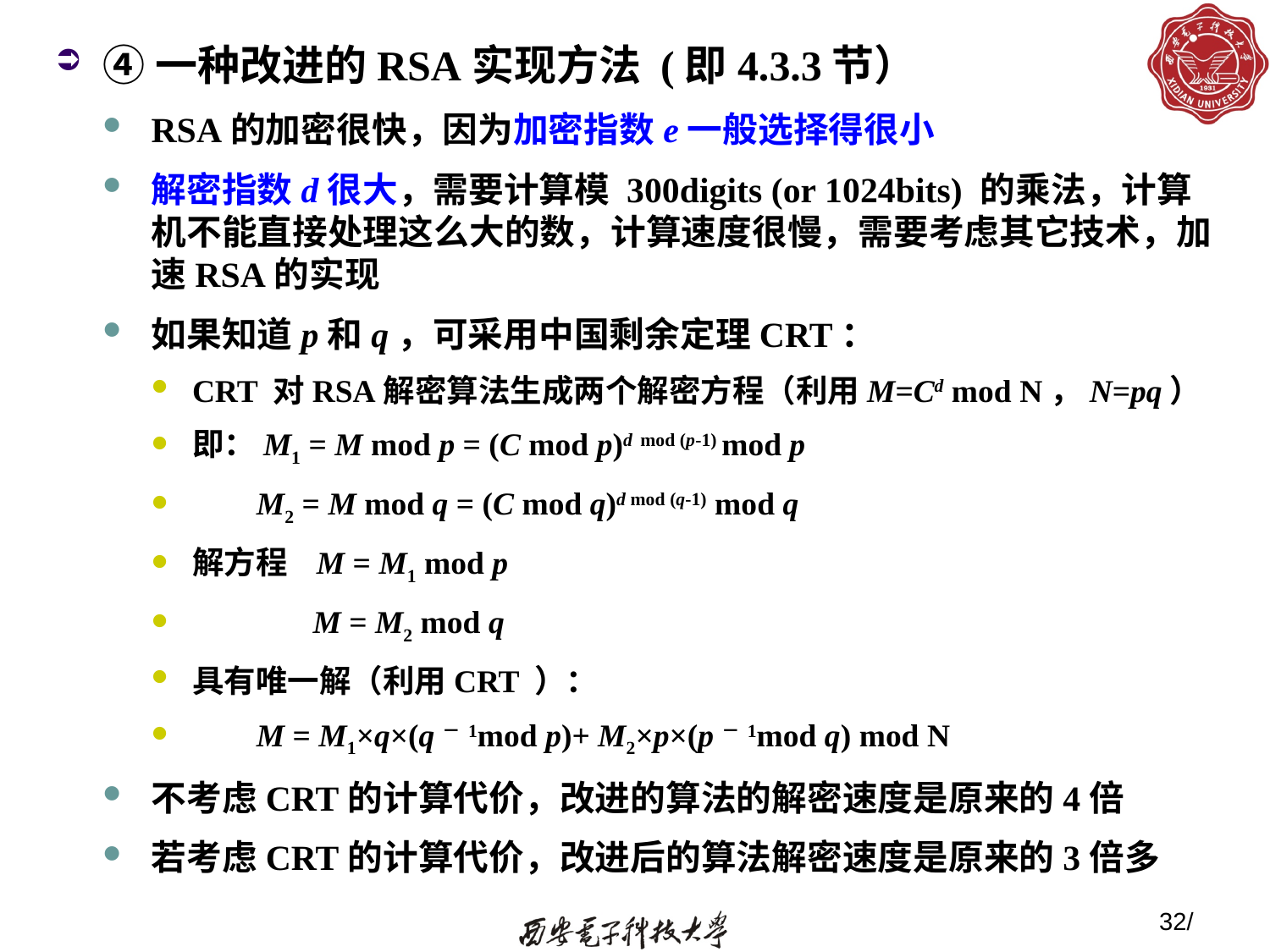

④一种改进的RSA实现方法 (即4.3.3节）
RSA的加密很快，因为加密指数e一般选择得很小
解密指数d很大，需要计算模 300digits (or 1024bits) 的乘法，计算机不能直接处理这么大的数，计算速度很慢，需要考虑其它技术，加速RSA的实现
如果知道p和q，可采用中国剩余定理CRT：
CRT 对RSA解密算法生成两个解密方程（利用M=Cd mod N，N=pq）
即：M1 = M mod p = (C mod p)d mod (p-1) mod p
        M2 = M mod q = (C mod q)d mod (q-1) mod q
解方程   M = M1 mod p
               M = M2 mod q
具有唯一解（利用CRT ）：
        M = M1×q×(q－1mod p)+ M2×p×(p－1mod q) mod N
不考虑CRT的计算代价，改进的算法的解密速度是原来的4倍
若考虑CRT的计算代价，改进后的算法解密速度是原来的3倍多
32/